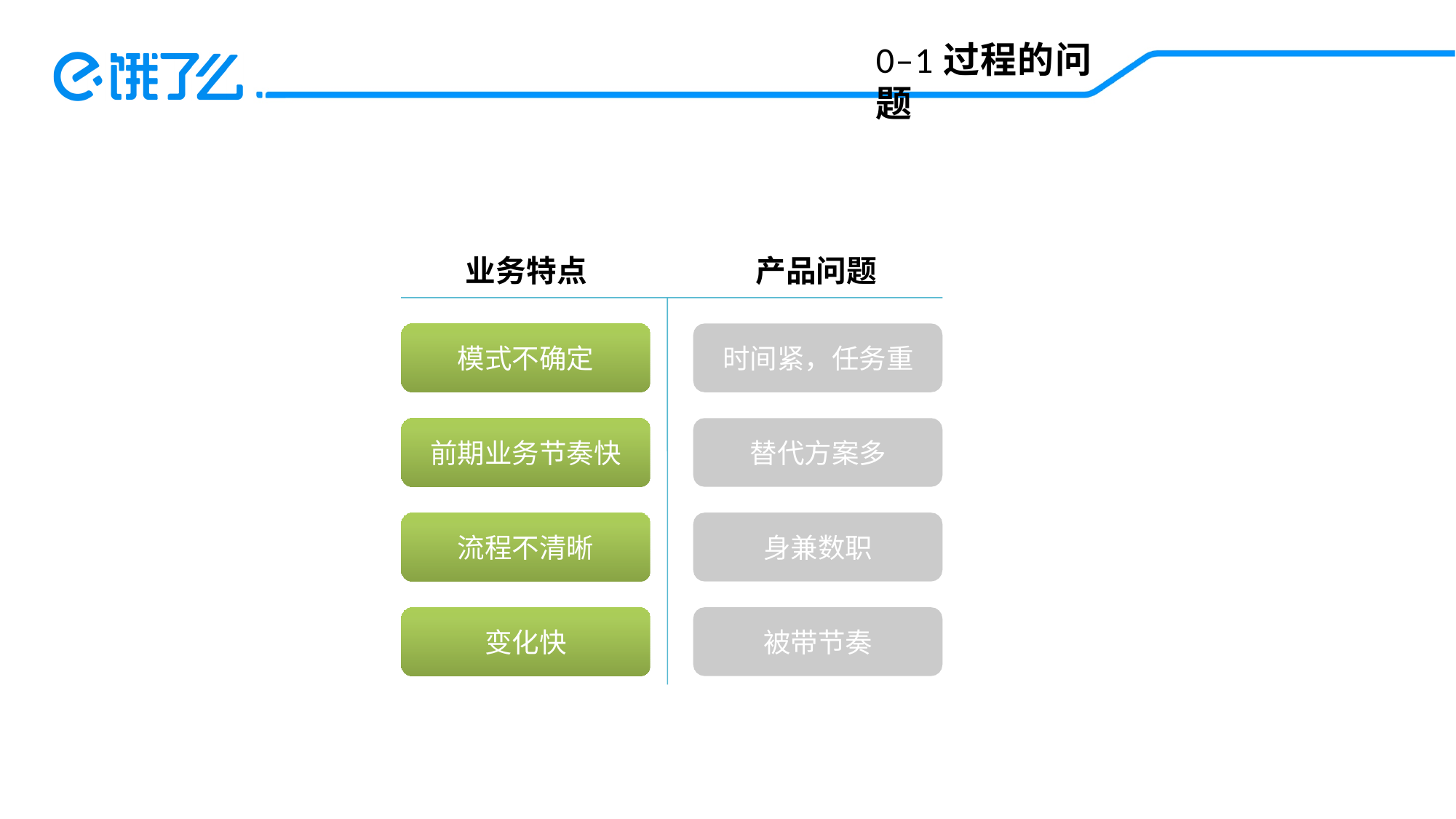

# 0–1过程的问题
产品问题
业务特点

模式不确定
时间紧，任务重

前期业务节奏快
替代方案多

流程不清晰
身兼数职

变化快
被带节奏